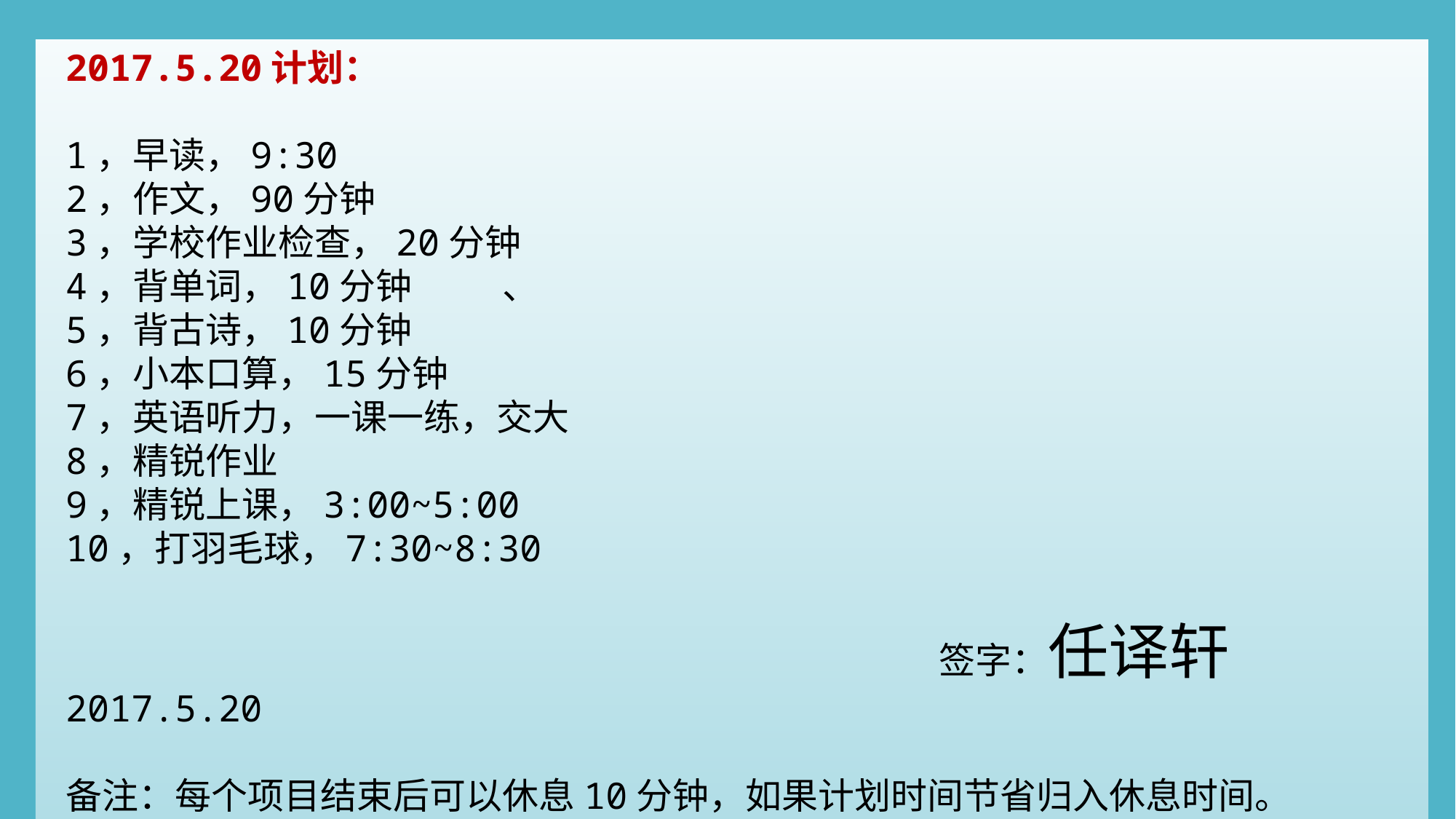

2017.5.20计划：

1，早读，9:30
2，作文，90分钟
3，学校作业检查，20分钟
4，背单词，10分钟	、
5，背古诗，10分钟
6，小本口算，15分钟
7，英语听力，一课一练，交大
8，精锐作业
9，精锐上课，3:00~5:00
10，打羽毛球，7:30~8:30

								签字：任译轩		2017.5.20

备注：每个项目结束后可以休息10分钟，如果计划时间节省归入休息时间。